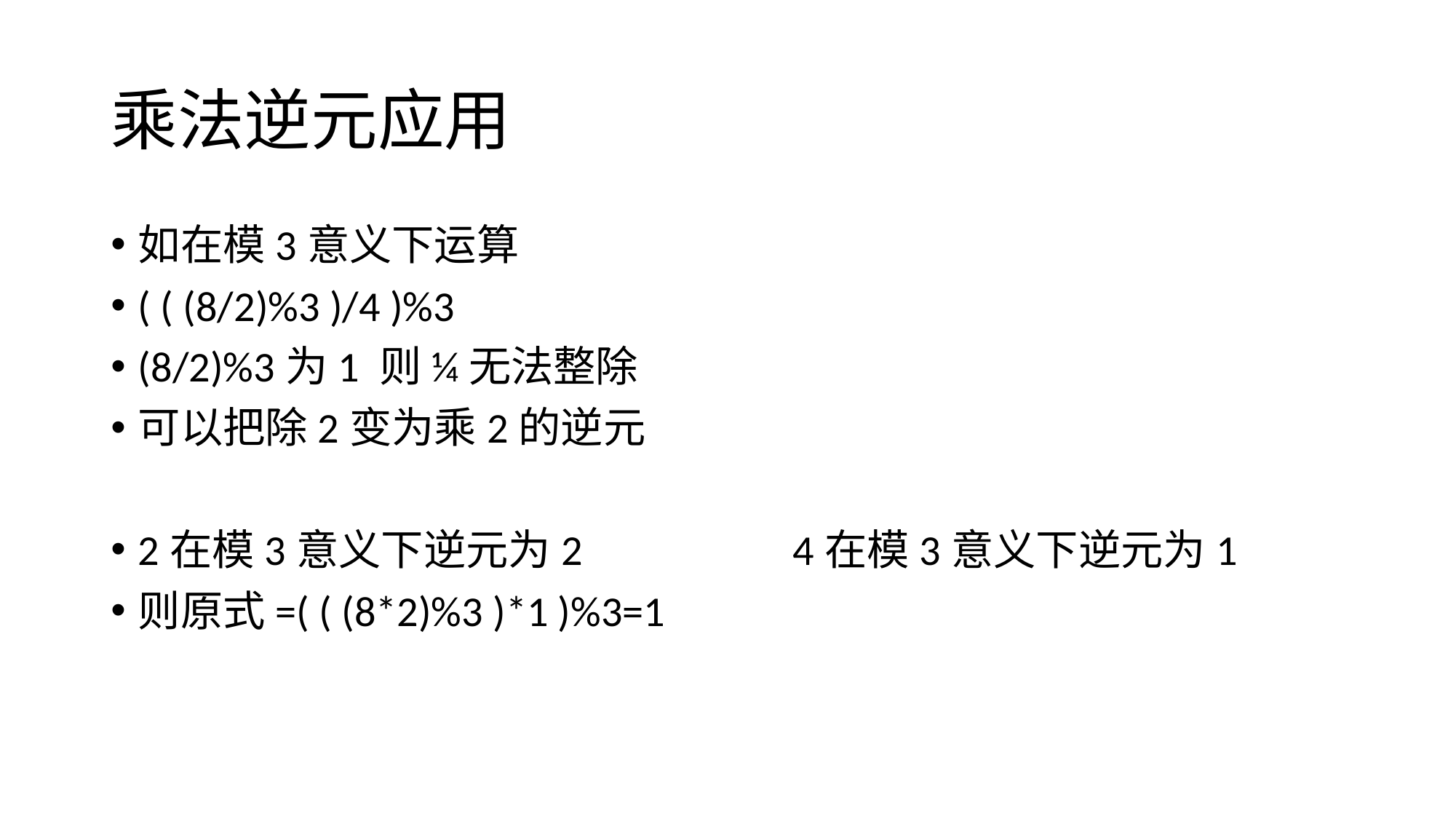

# 乘法逆元应用
如在模3意义下运算
( ( (8/2)%3 )/4 )%3
(8/2)%3为1 则¼无法整除
可以把除2变为乘2的逆元

2在模3意义下逆元为2		4在模3意义下逆元为1
则原式=( ( (8*2)%3 )*1 )%3=1